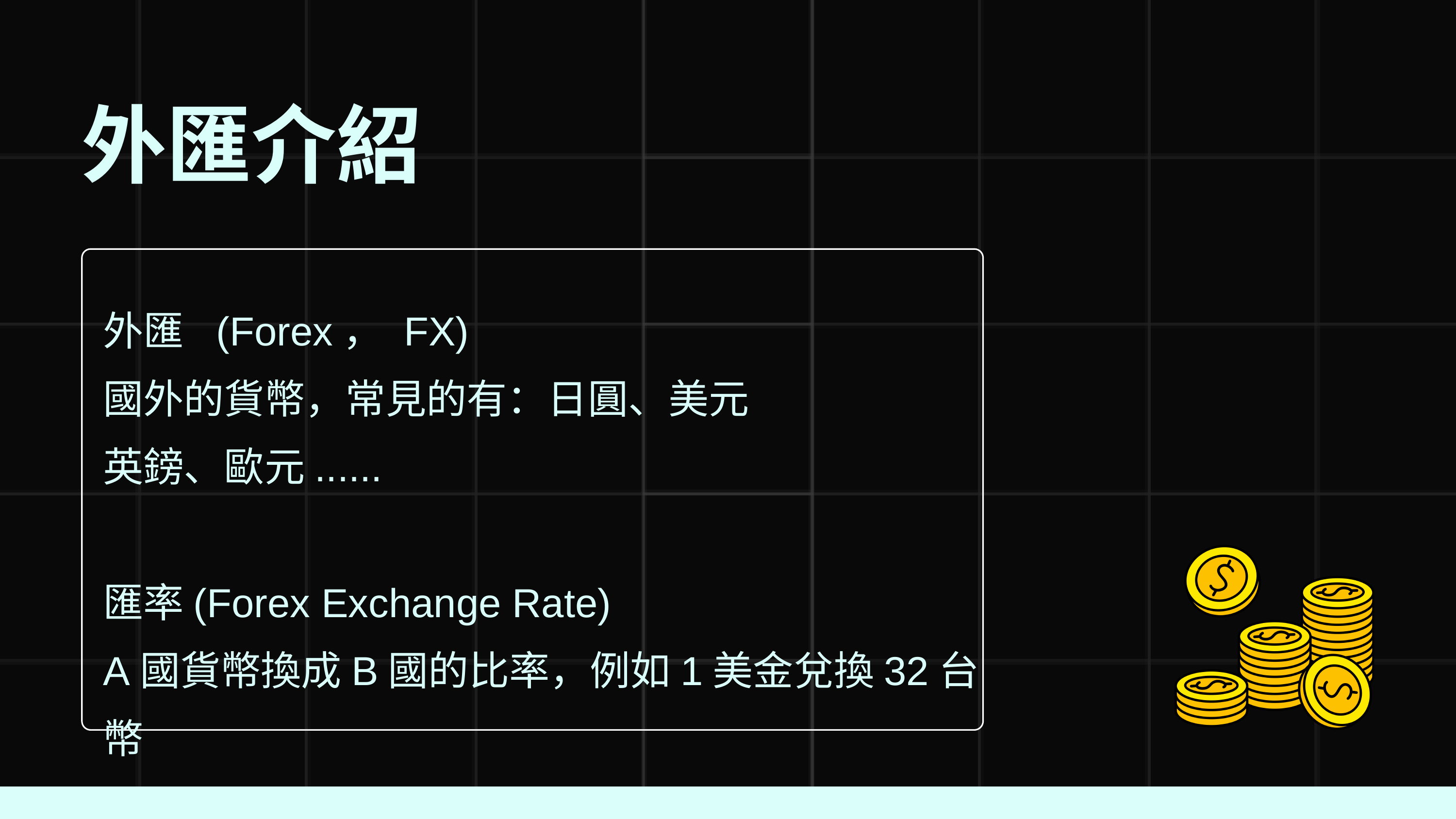

外匯介紹

外匯  (Forex， FX)
國外的貨幣，常見的有：日圓、美元
英鎊、歐元......

匯率(Forex Exchange Rate)
A國貨幣換成B國的比率，例如1美金兌換32台幣